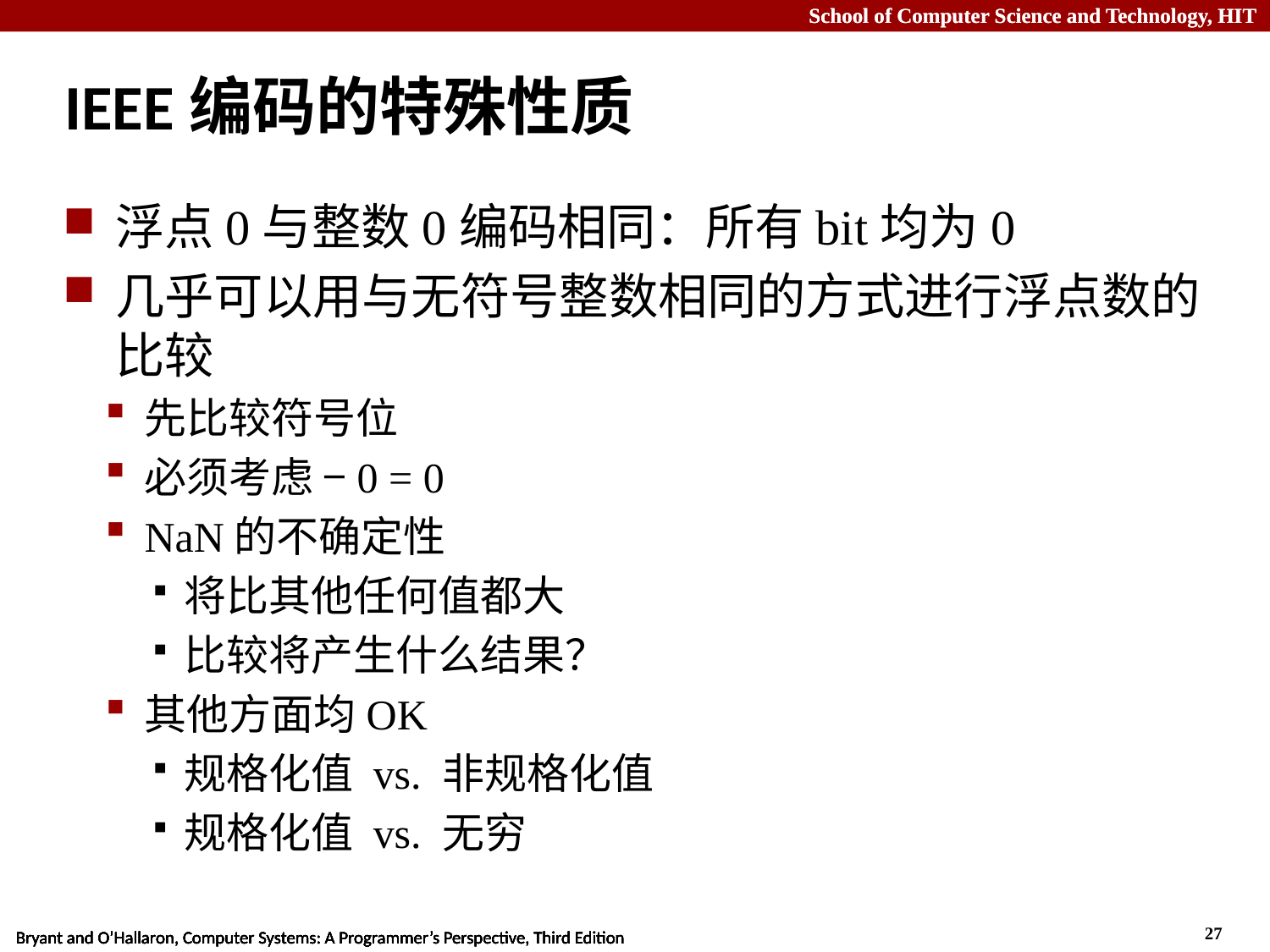

# IEEE编码的特殊性质
浮点0与整数0编码相同：所有bit均为0
几乎可以用与无符号整数相同的方式进行浮点数的比较
先比较符号位
必须考虑 −0 = 0
NaN的不确定性
将比其他任何值都大
比较将产生什么结果？
其他方面均OK
规格化值 vs. 非规格化值
规格化值 vs. 无穷